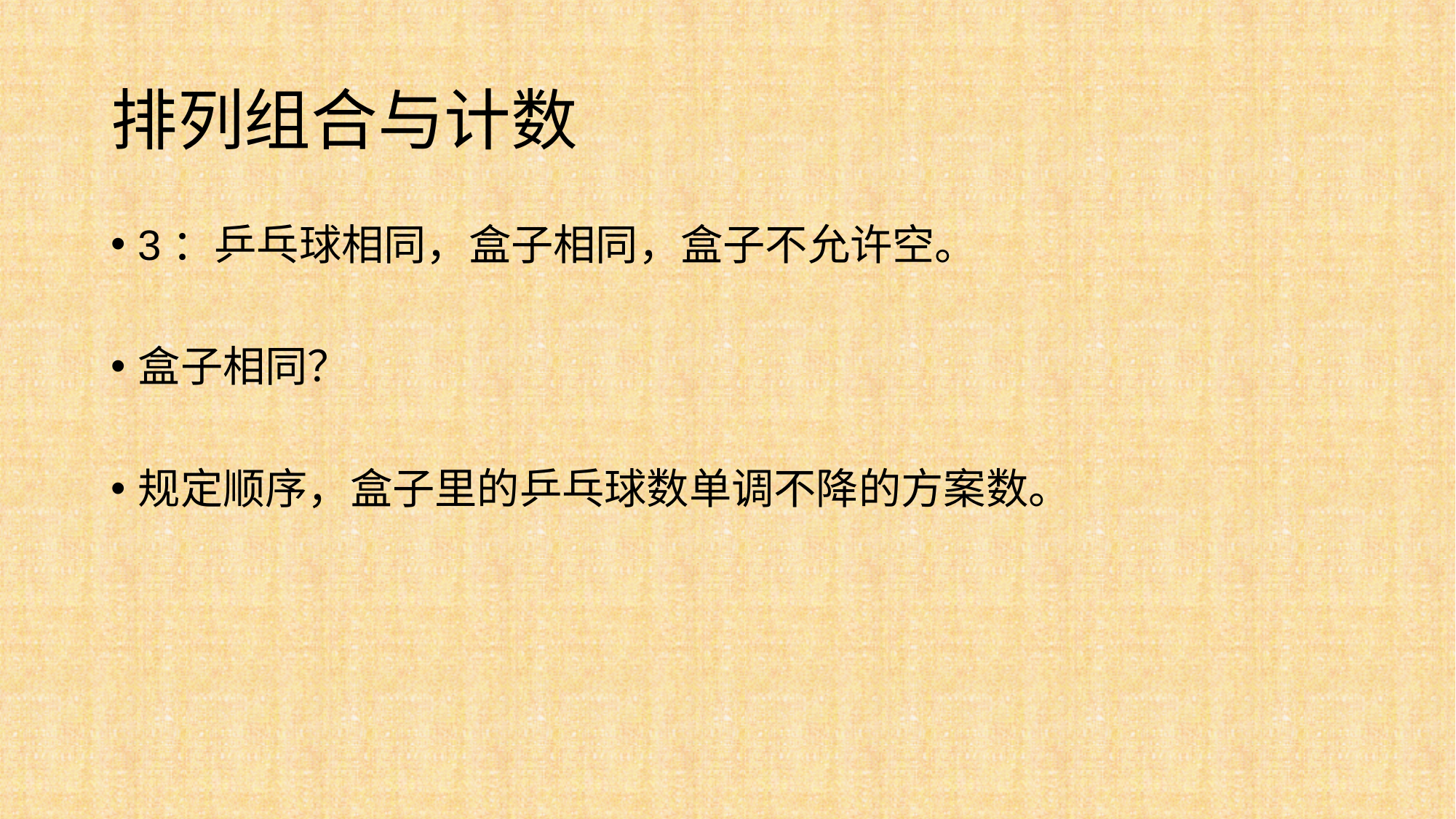

# 排列组合与计数
3：乒乓球相同，盒子相同，盒子不允许空。

盒子相同？

规定顺序，盒子里的乒乓球数单调不降的方案数。